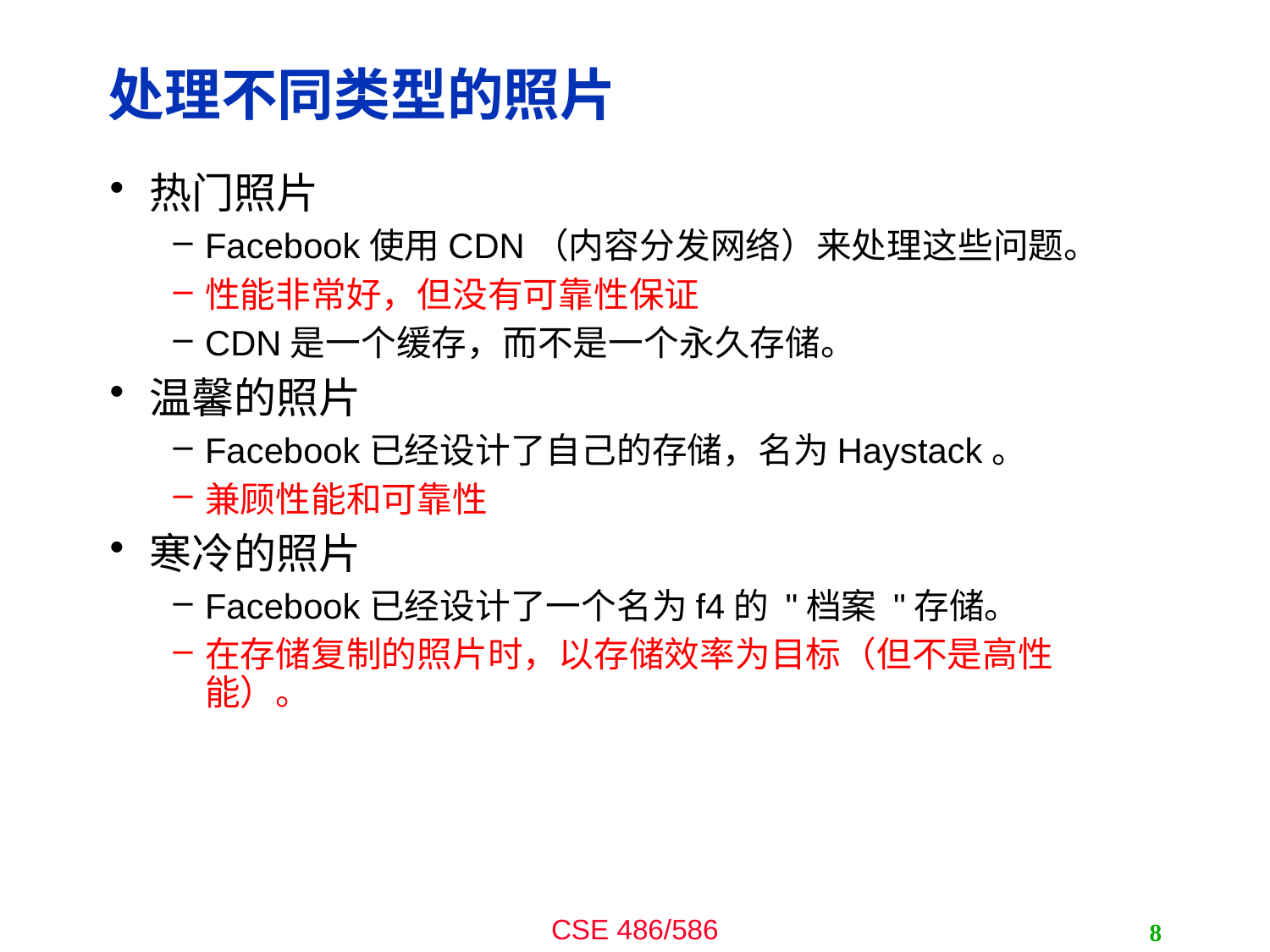

# 处理不同类型的照片
热门照片
Facebook使用CDN（内容分发网络）来处理这些问题。
性能非常好，但没有可靠性保证
CDN是一个缓存，而不是一个永久存储。
温馨的照片
Facebook已经设计了自己的存储，名为Haystack。
兼顾性能和可靠性
寒冷的照片
Facebook已经设计了一个名为f4的 "档案 "存储。
在存储复制的照片时，以存储效率为目标（但不是高性能）。
8